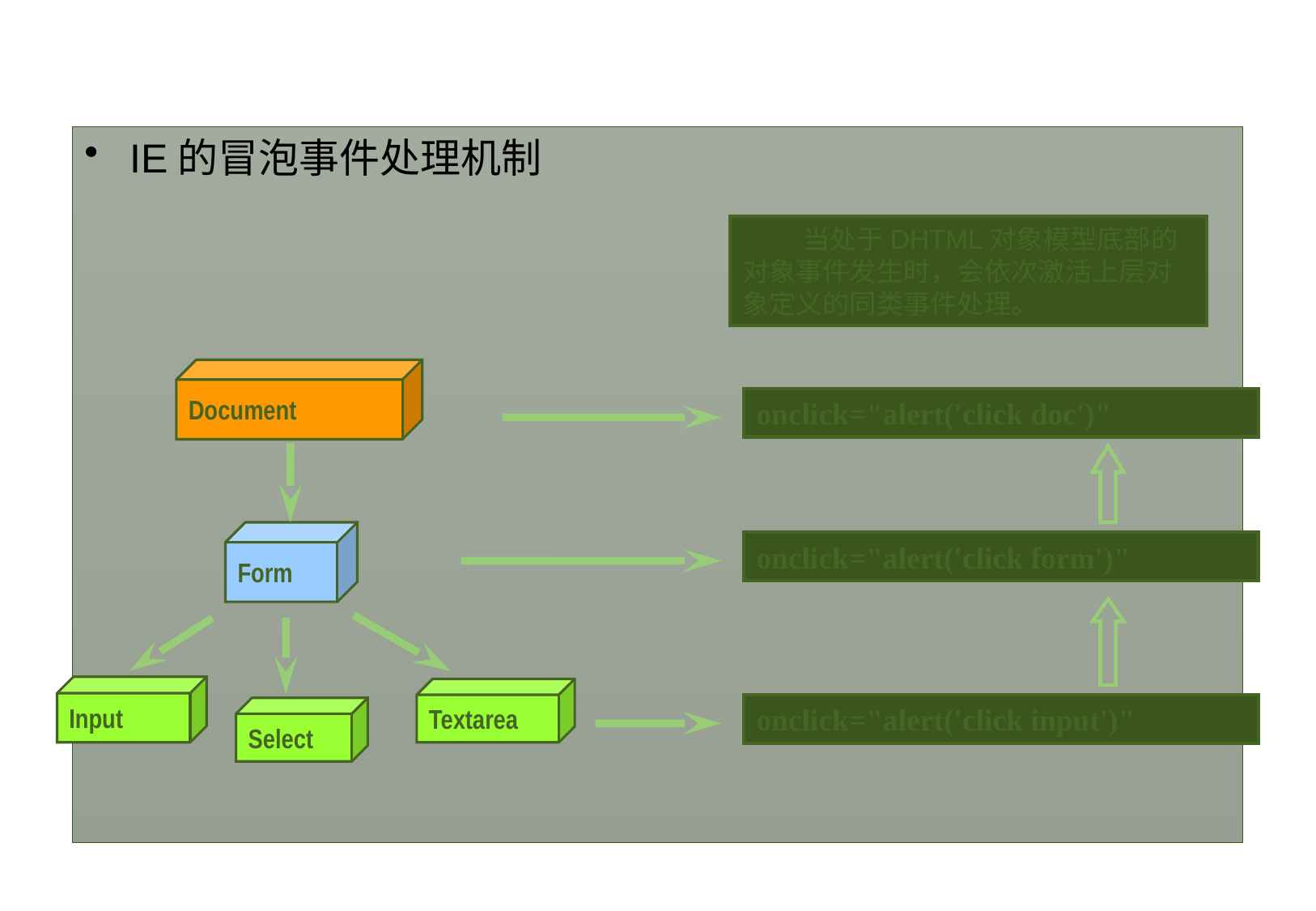

#
IE的冒泡事件处理机制
         当处于DHTML对象模型底部的对象事件发生时，会依次激活上层对象定义的同类事件处理。
Document

Form

Input
Textarea
Select
onclick="alert('click doc')"

onclick="alert('click form')"

onclick="alert('click input')"